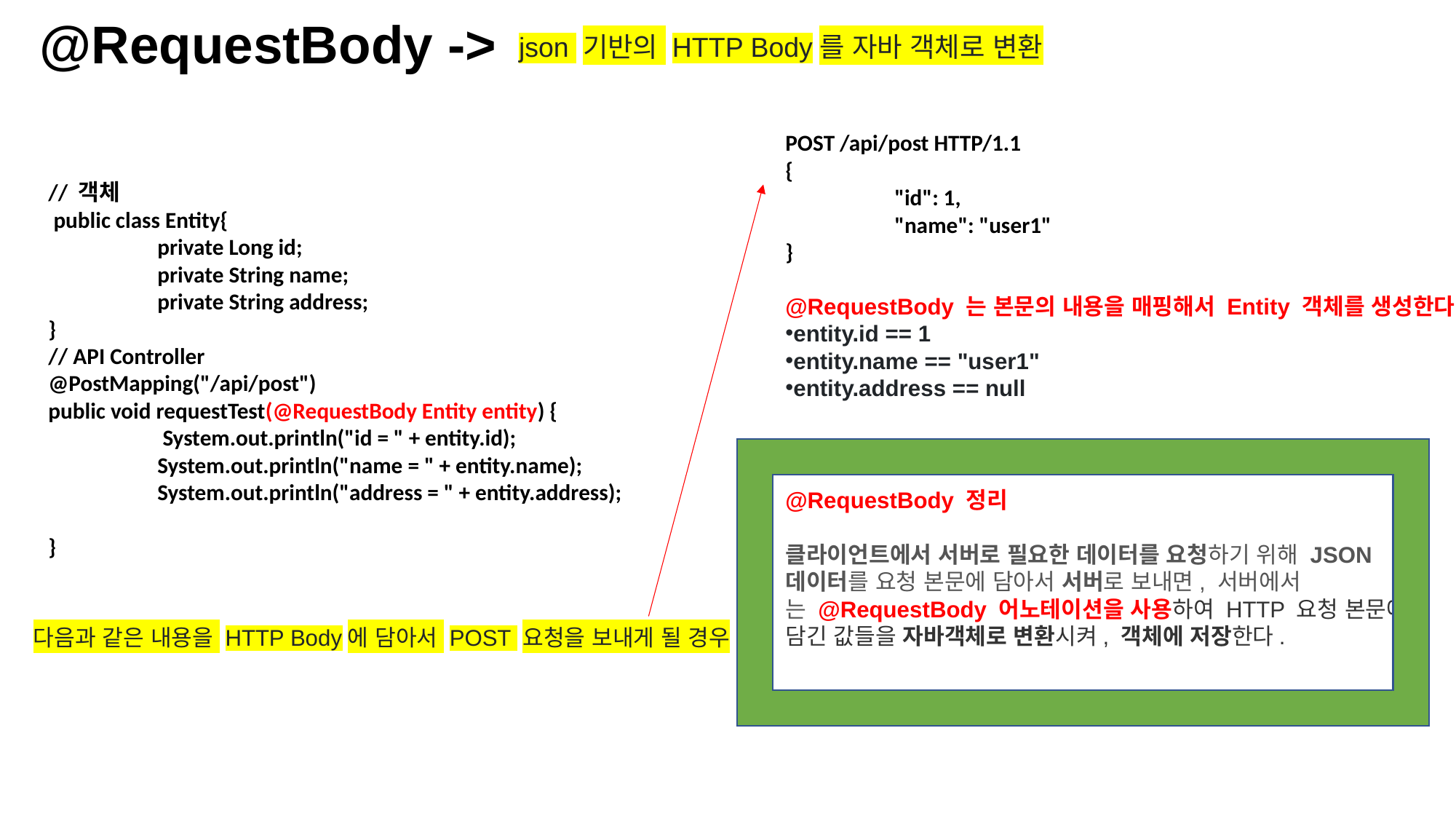

@RequestBody ->
json 기반의 HTTP Body를 자바 객체로 변환
POST /api/post HTTP/1.1
{
	"id": 1,
	"name": "user1"
}

@RequestBody 는 본문의 내용을 매핑해서 Entity 객체를 생성한다.
entity.id == 1
entity.name == "user1"
entity.address == null
// 객체
 public class Entity{
	private Long id;
	private String name;
	private String address;
}
// API Controller
@PostMapping("/api/post")
public void requestTest(@RequestBody Entity entity) {
	 System.out.println("id = " + entity.id);
	System.out.println("name = " + entity.name);
	System.out.println("address = " + entity.address);

}

@RequestBody 정리

클라이언트에서 서버로 필요한 데이터를 요청하기 위해 JSON 데이터를 요청 본문에 담아서 서버로 보내면, 서버에서는 @RequestBody 어노테이션을 사용하여 HTTP 요청 본문에 담긴 값들을 자바객체로 변환시켜, 객체에 저장한다.
다음과 같은 내용을 HTTP Body에 담아서 POST 요청을 보내게 될 경우